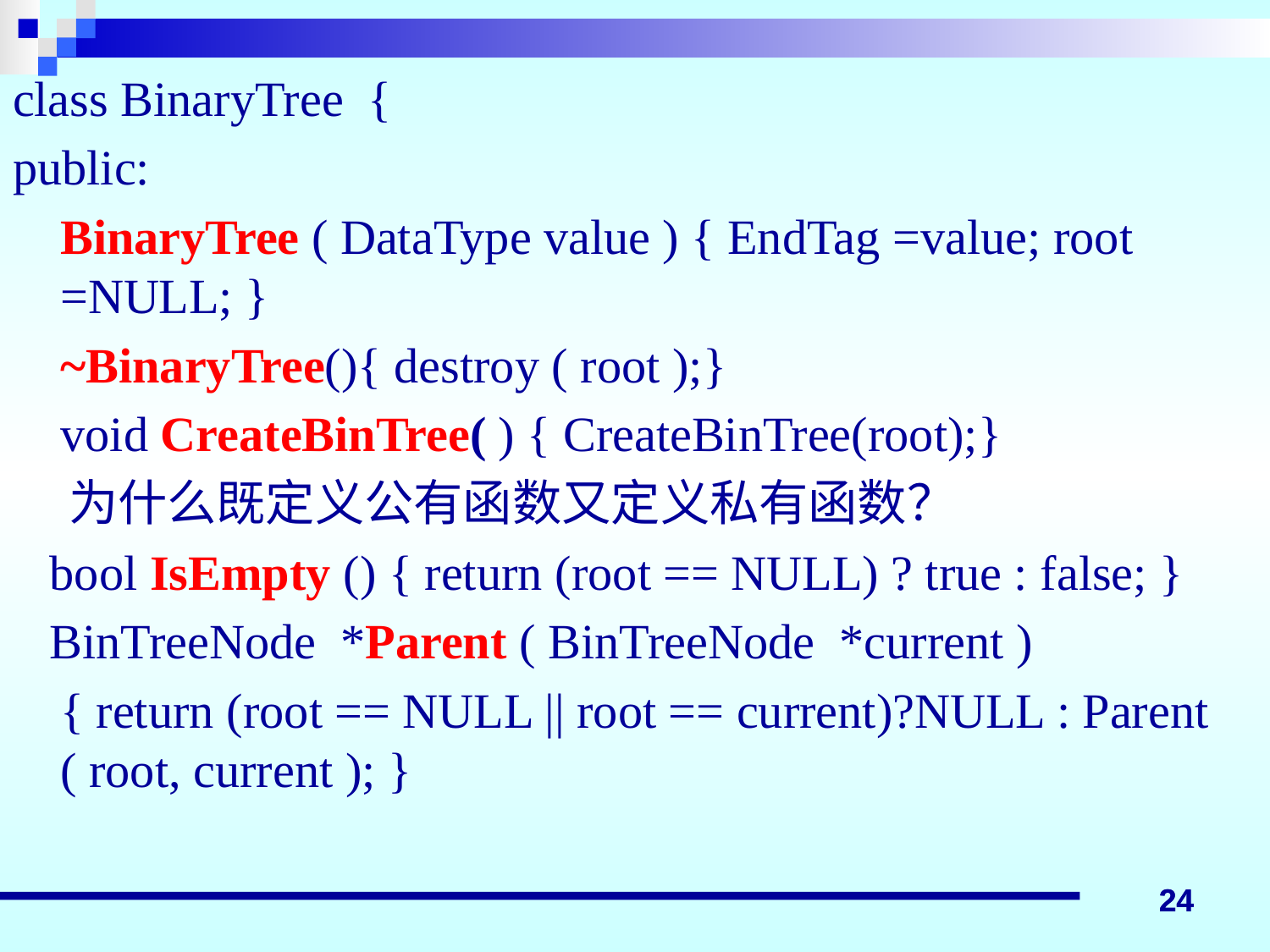

class BinaryTree  {
public:
	BinaryTree ( DataType value ) { EndTag =value; root =NULL; }
	~BinaryTree(){ destroy ( root );}
	void CreateBinTree( ) { CreateBinTree(root);}
    为什么既定义公有函数又定义私有函数？
   bool IsEmpty () { return (root == NULL) ? true : false; }
   BinTreeNode  *Parent ( BinTreeNode  *current )
	{ return (root == NULL || root == current)?NULL : Parent ( root, current ); }
24
24